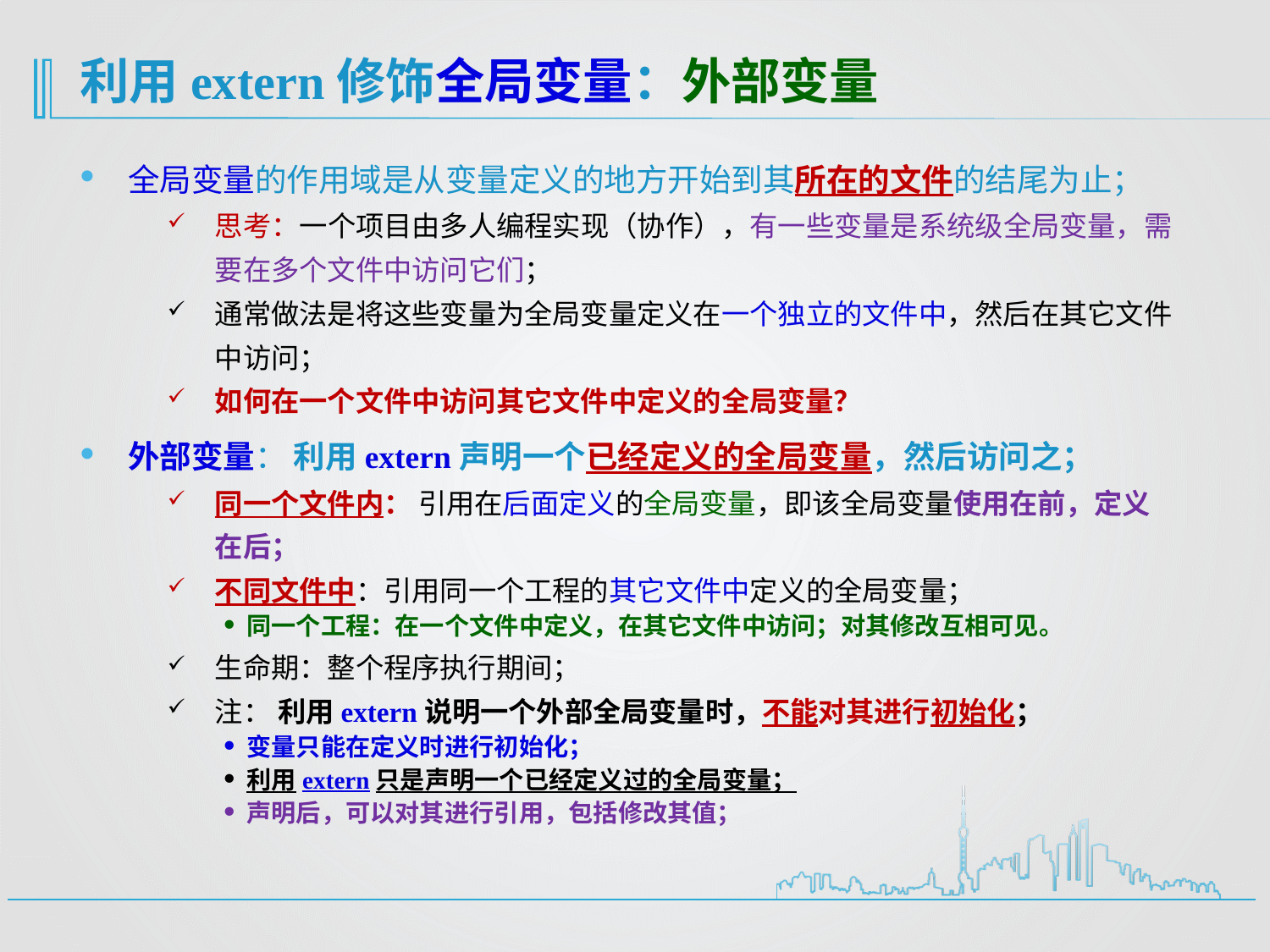

# 利用extern修饰全局变量：外部变量
全局变量的作用域是从变量定义的地方开始到其所在的文件的结尾为止；
思考：一个项目由多人编程实现（协作），有一些变量是系统级全局变量，需要在多个文件中访问它们；
通常做法是将这些变量为全局变量定义在一个独立的文件中，然后在其它文件中访问；
如何在一个文件中访问其它文件中定义的全局变量？
外部变量： 利用extern声明一个已经定义的全局变量，然后访问之；
同一个文件内： 引用在后面定义的全局变量，即该全局变量使用在前，定义在后；
不同文件中：引用同一个工程的其它文件中定义的全局变量；
同一个工程：在一个文件中定义，在其它文件中访问；对其修改互相可见。
生命期：整个程序执行期间；
注： 利用extern说明一个外部全局变量时，不能对其进行初始化；
变量只能在定义时进行初始化；
利用extern只是声明一个已经定义过的全局变量；
声明后，可以对其进行引用，包括修改其值；